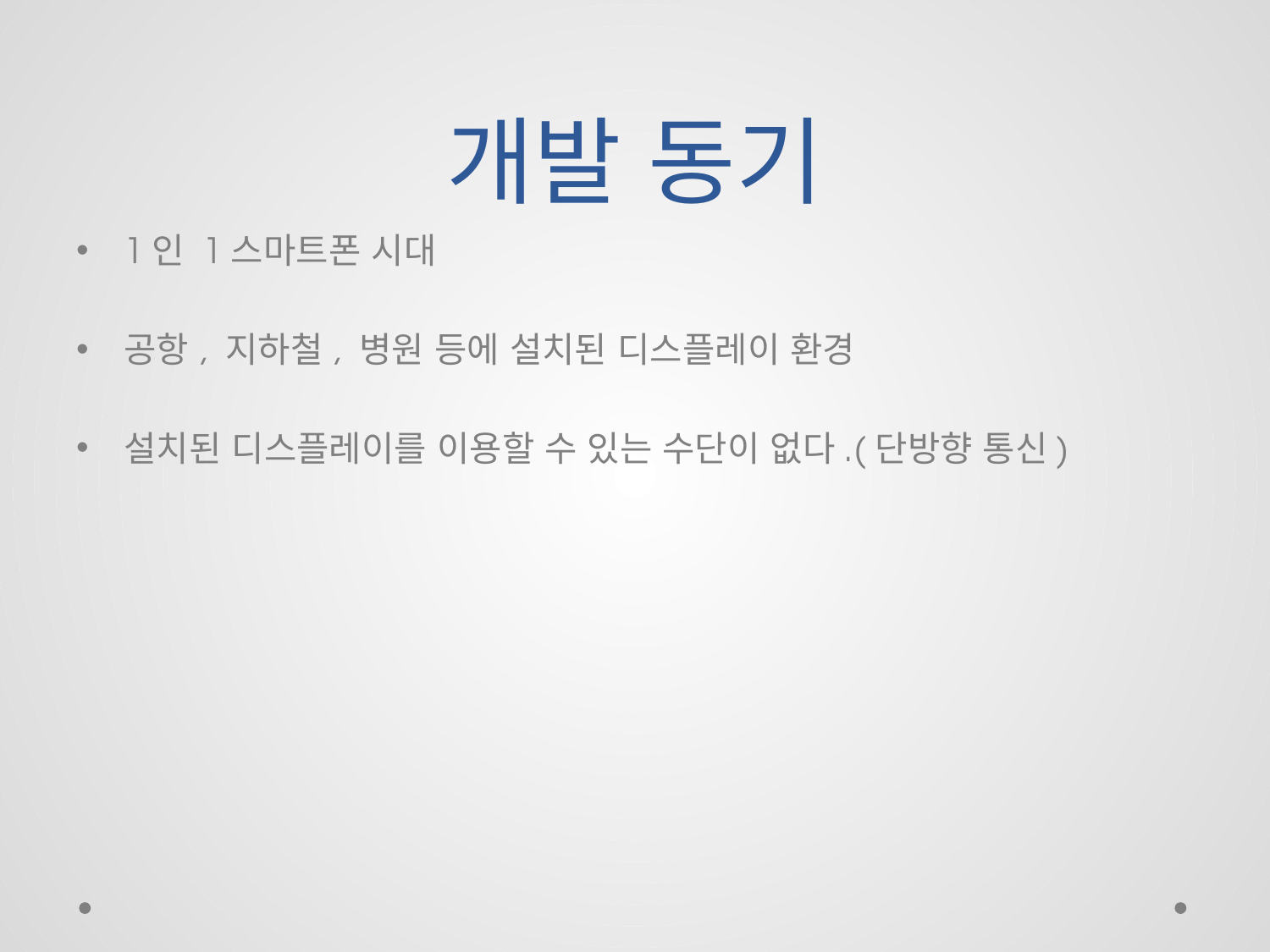

# 개발 동기
1인 1스마트폰 시대

공항, 지하철, 병원 등에 설치된 디스플레이 환경

설치된 디스플레이를 이용할 수 있는 수단이 없다.(단방향 통신)